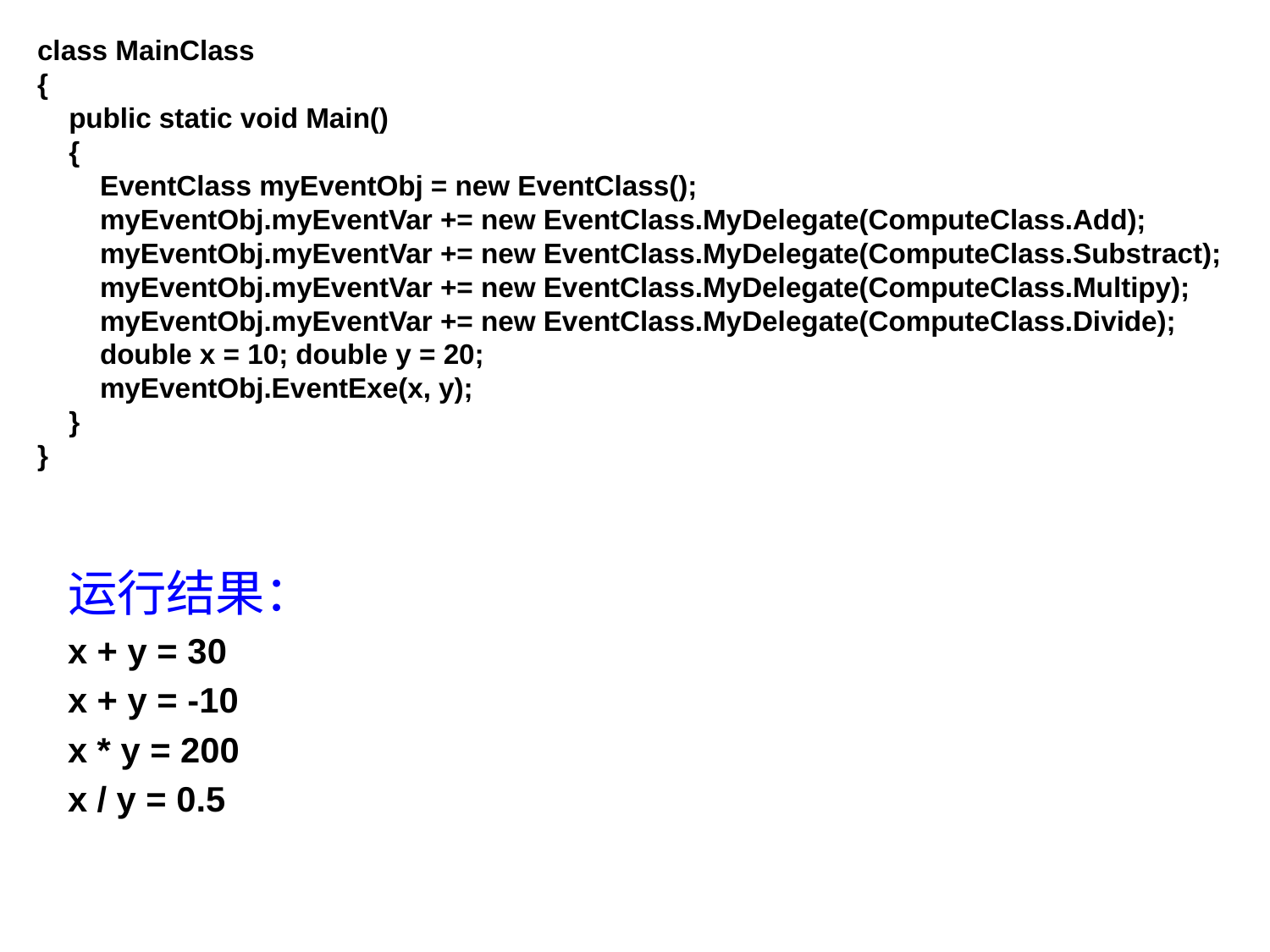

class MainClass
{
    public static void Main()
    {
        EventClass myEventObj = new EventClass();
        myEventObj.myEventVar += new EventClass.MyDelegate(ComputeClass.Add);
        myEventObj.myEventVar += new EventClass.MyDelegate(ComputeClass.Substract);
        myEventObj.myEventVar += new EventClass.MyDelegate(ComputeClass.Multipy);
        myEventObj.myEventVar += new EventClass.MyDelegate(ComputeClass.Divide);
        double x = 10; double y = 20;
        myEventObj.EventExe(x, y);
    }
}
运行结果：
x + y = 30
x + y = -10
x * y = 200
x / y = 0.5